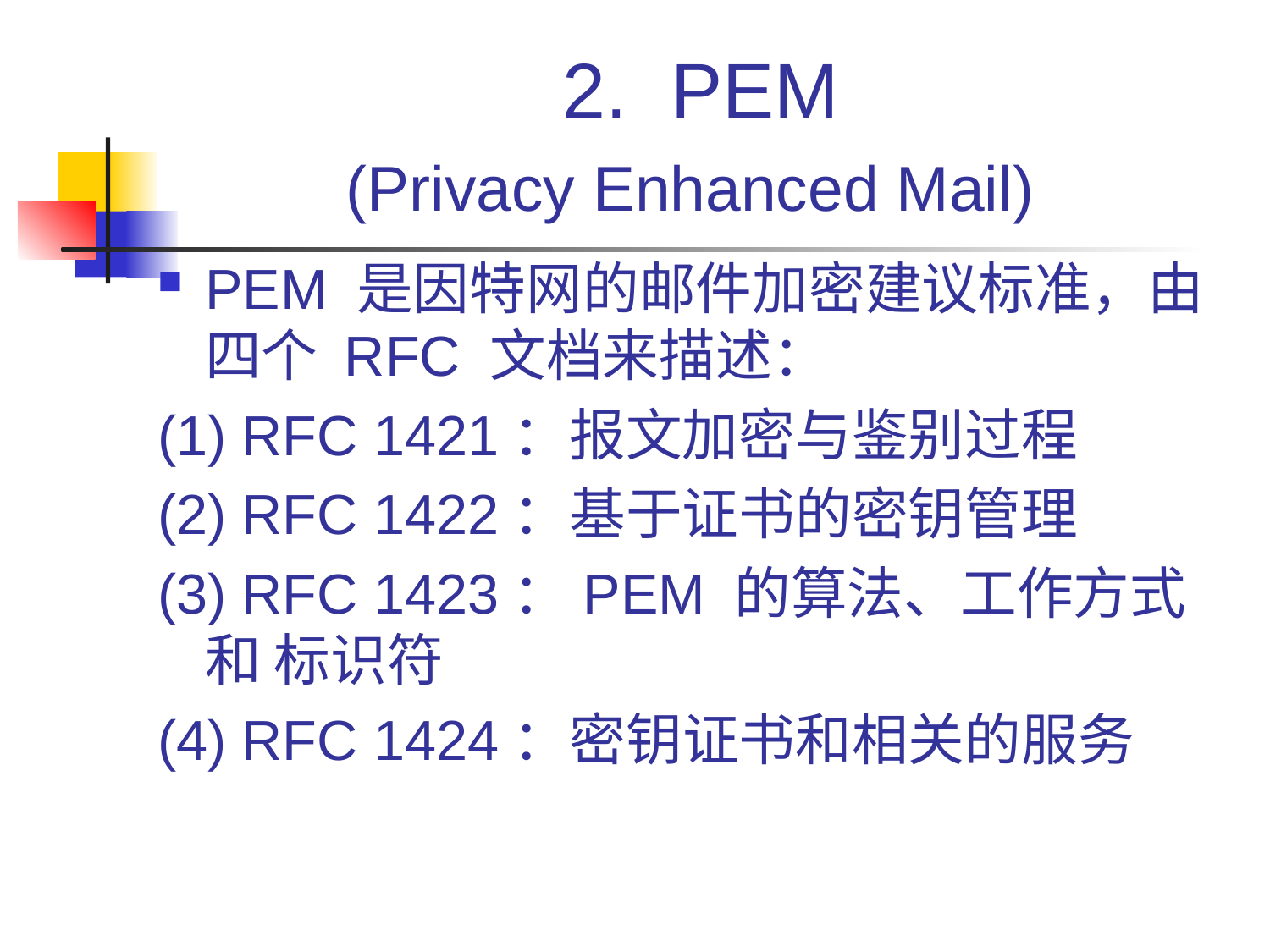

# 2.  PEM (Privacy Enhanced Mail)
PEM 是因特网的邮件加密建议标准，由四个 RFC 文档来描述：
(1) RFC 1421：报文加密与鉴别过程
(2) RFC 1422：基于证书的密钥管理
(3) RFC 1423：PEM 的算法、工作方式和 标识符
(4) RFC 1424：密钥证书和相关的服务